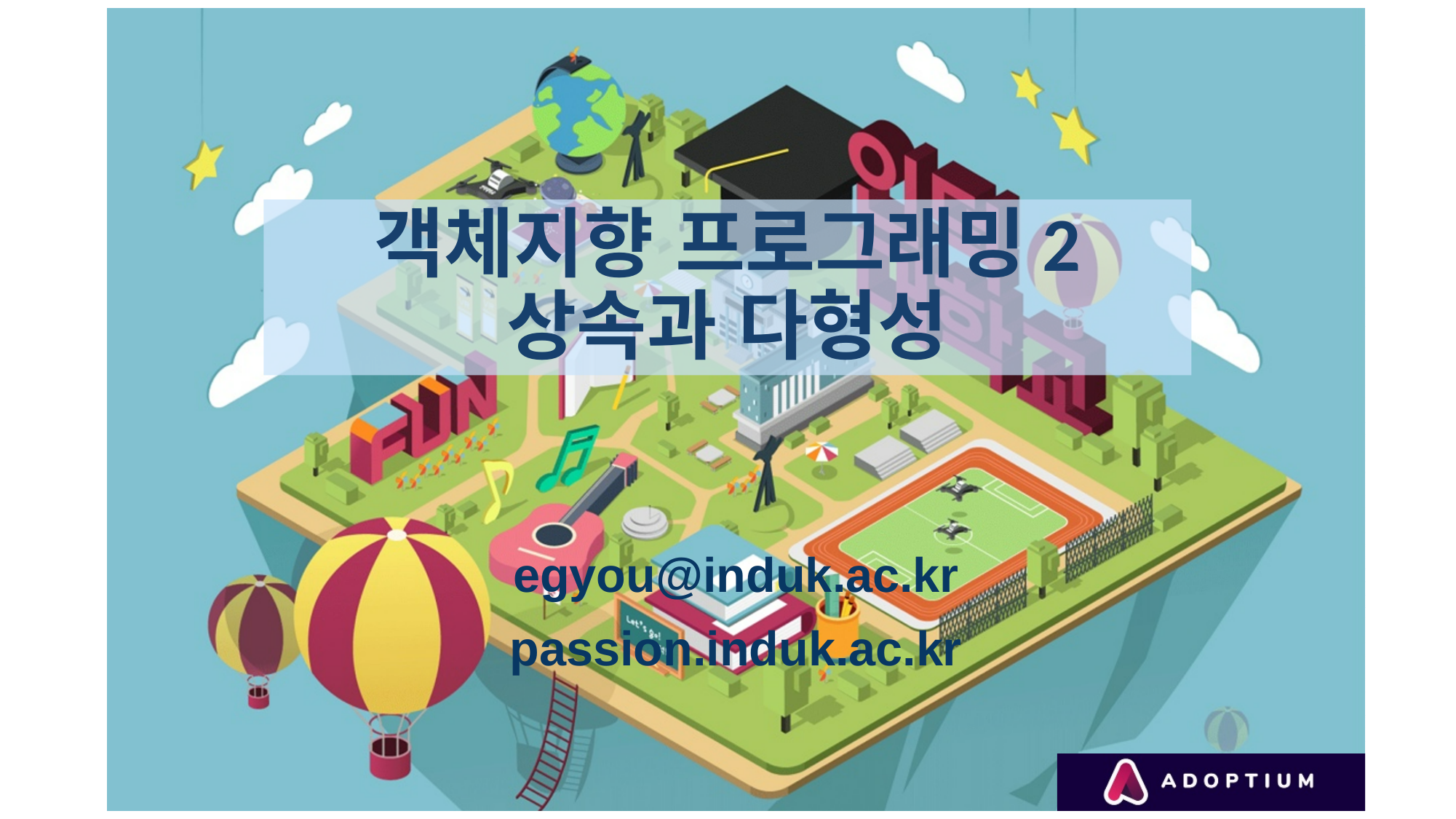

# 객체지향 프로그래밍2 상속과 다형성
egyou@induk.ac.kr
passion.induk.ac.kr